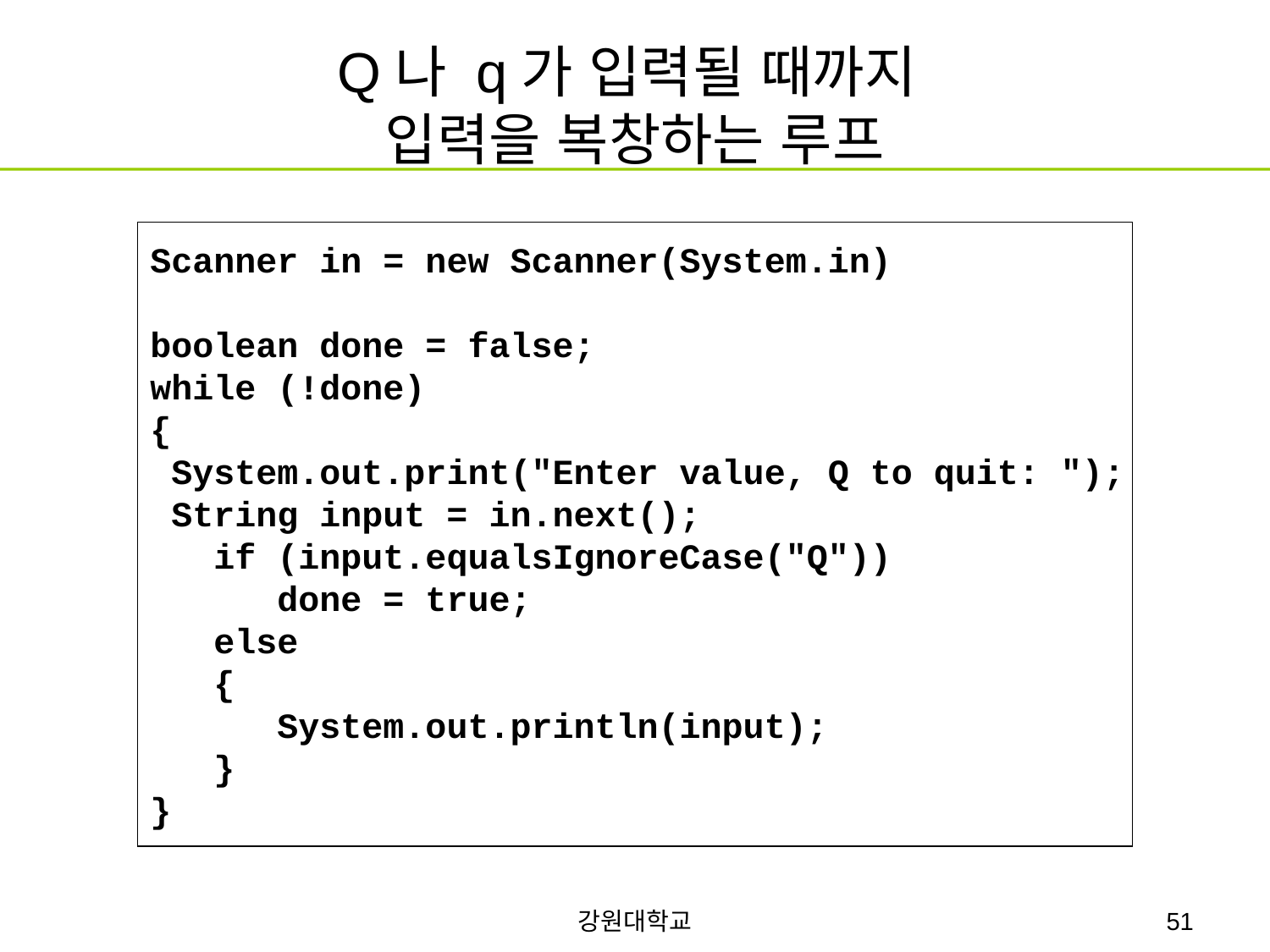

# Q나 q가 입력될 때까지 입력을 복창하는 루프

Scanner in = new Scanner(System.in)

boolean done = false;
while (!done)
{
 System.out.print("Enter value, Q to quit: ");
 String input = in.next();
   if (input.equalsIgnoreCase("Q"))
      done = true;
   else
   {
      System.out.println(input);
   }
}

강원대학교
51